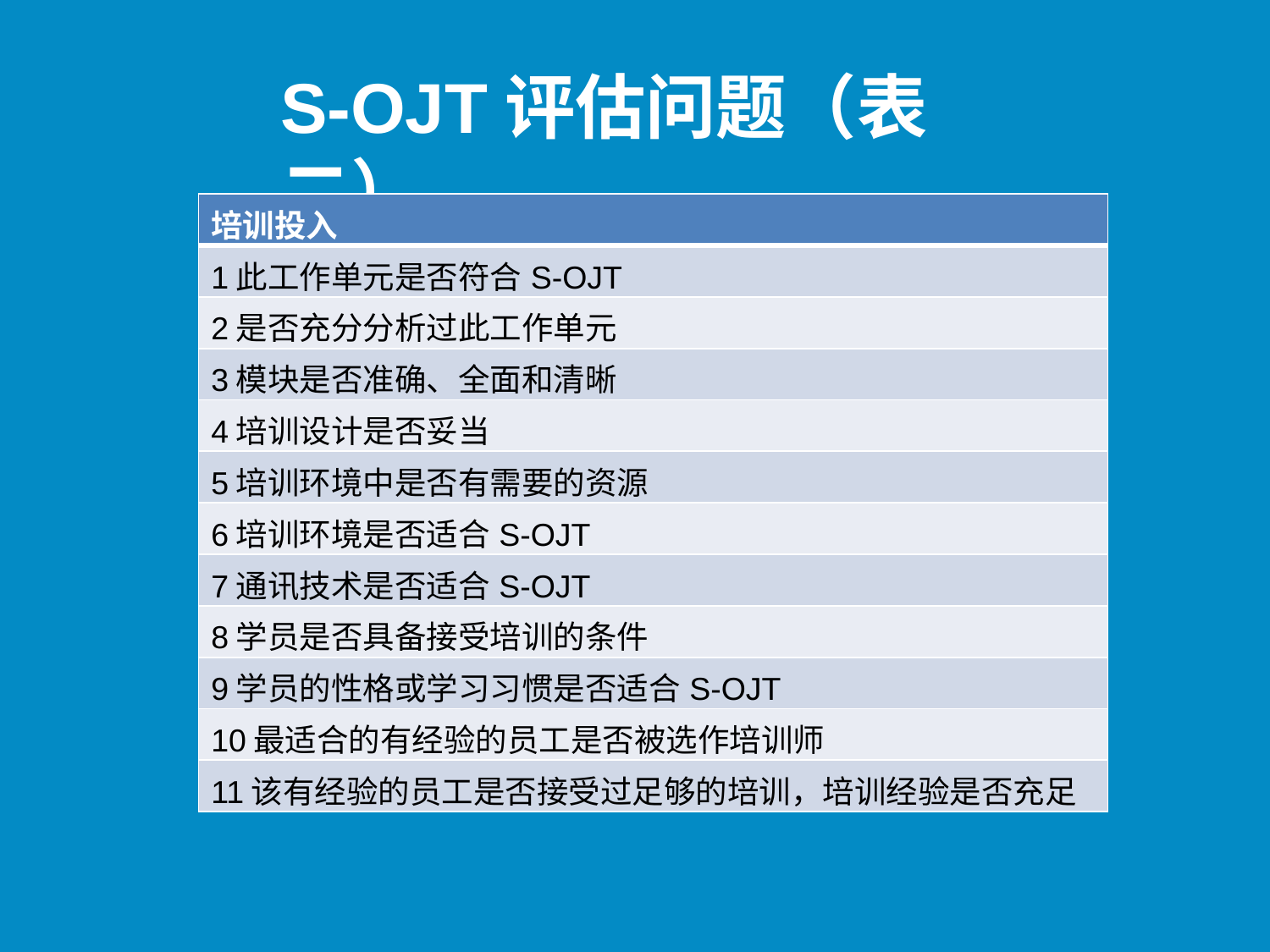

S-OJT评估问题（表二）

| 培训投入 |
| --- |
| 1此工作单元是否符合S-OJT |
| 2是否充分分析过此工作单元 |
| 3模块是否准确、全面和清晰 |
| 4培训设计是否妥当 |
| 5培训环境中是否有需要的资源 |
| 6培训环境是否适合S-OJT |
| 7通讯技术是否适合S-OJT |
| 8学员是否具备接受培训的条件 |
| 9学员的性格或学习习惯是否适合S-OJT |
| 10最适合的有经验的员工是否被选作培训师 |
| 11该有经验的员工是否接受过足够的培训，培训经验是否充足 |